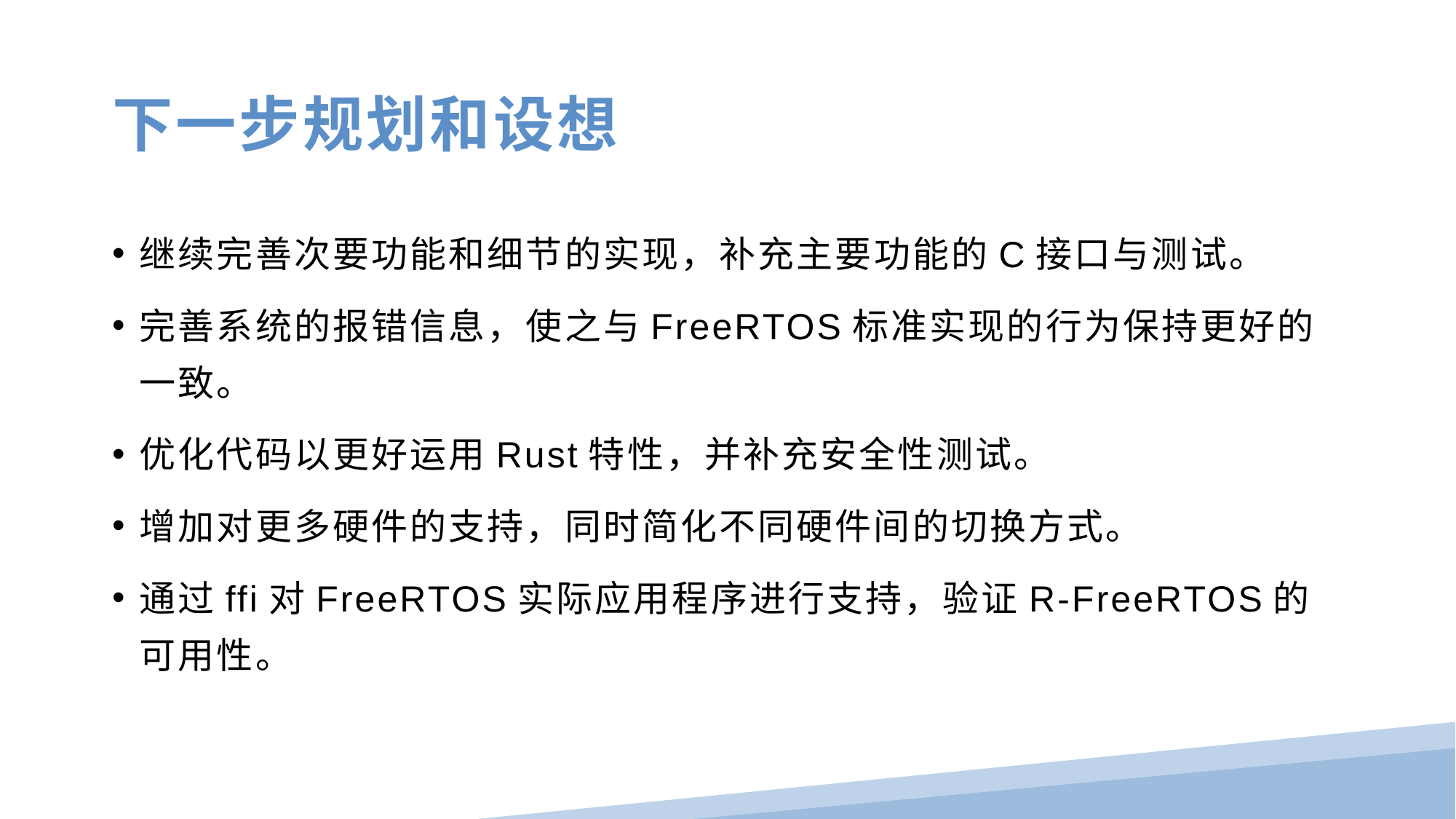

下一步规划和设想
继续完善次要功能和细节的实现，补充主要功能的C接口与测试。
完善系统的报错信息，使之与FreeRTOS标准实现的行为保持更好的一致。
优化代码以更好运用Rust特性，并补充安全性测试。
增加对更多硬件的支持，同时简化不同硬件间的切换方式。
通过ffi对FreeRTOS实际应用程序进行支持，验证R-FreeRTOS的可用性。